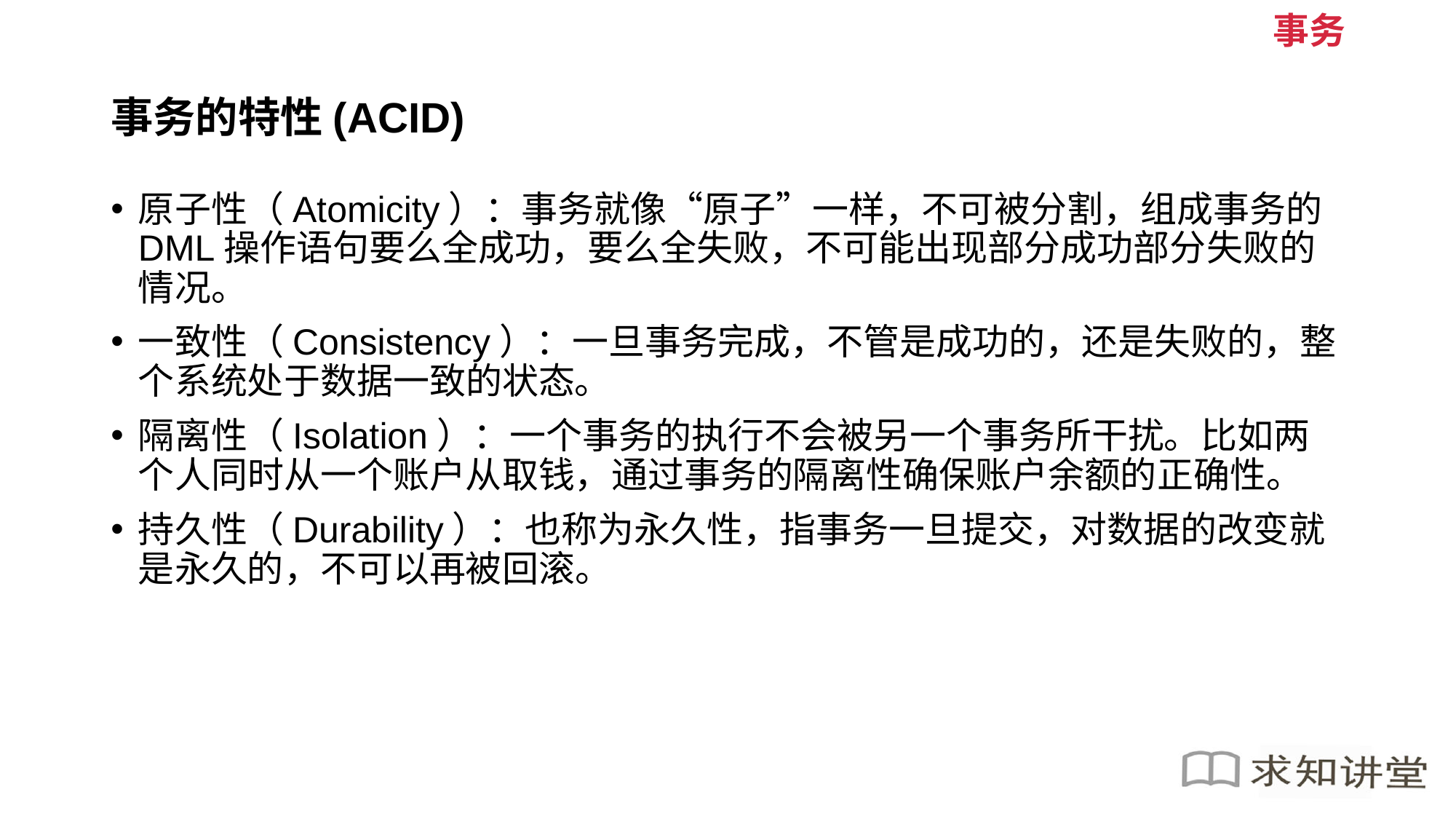

事务
# 事务的特性(ACID)
原子性（Atomicity）：事务就像“原子”一样，不可被分割，组成事务的DML操作语句要么全成功，要么全失败，不可能出现部分成功部分失败的情况。
一致性（Consistency）：一旦事务完成，不管是成功的，还是失败的，整个系统处于数据一致的状态。
隔离性（Isolation）：一个事务的执行不会被另一个事务所干扰。比如两个人同时从一个账户从取钱，通过事务的隔离性确保账户余额的正确性。
持久性（Durability）：也称为永久性，指事务一旦提交，对数据的改变就是永久的，不可以再被回滚。